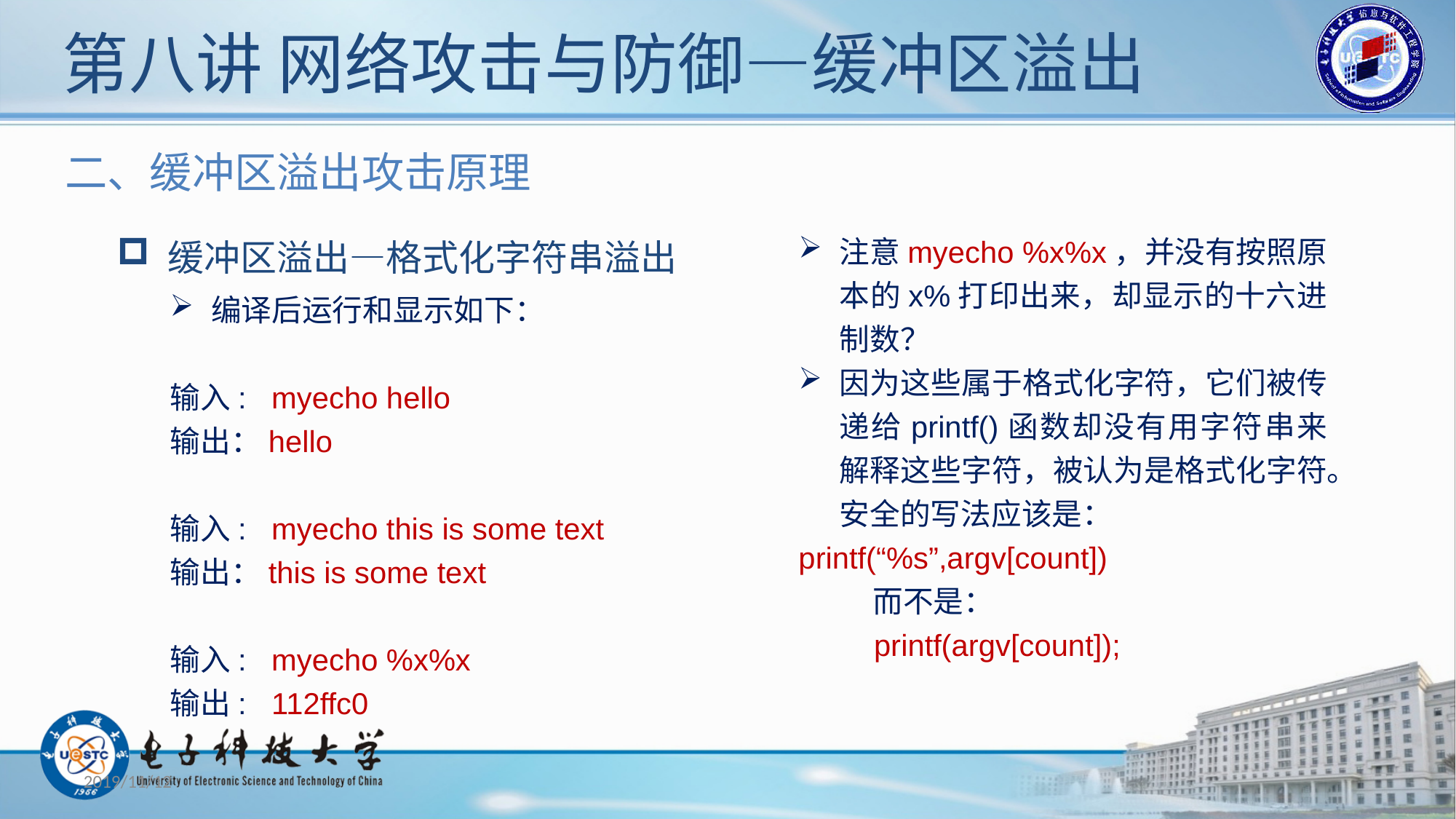

# 第八讲 网络攻击与防御—缓冲区溢出
二、缓冲区溢出攻击原理
 缓冲区溢出—格式化字符串溢出
注意myecho %x%x，并没有按照原本的x%打印出来，却显示的十六进制数？
因为这些属于格式化字符，它们被传递给printf()函数却没有用字符串来解释这些字符，被认为是格式化字符。安全的写法应该是：
printf(“%s”,argv[count])
　　  而不是：
         printf(argv[count]);
编译后运行和显示如下：
输入:   myecho hello
输出：hello

输入:   myecho this is some text
输出：this is some text
输入:   myecho %x%x
输出:   112ffc0
2019/11/12